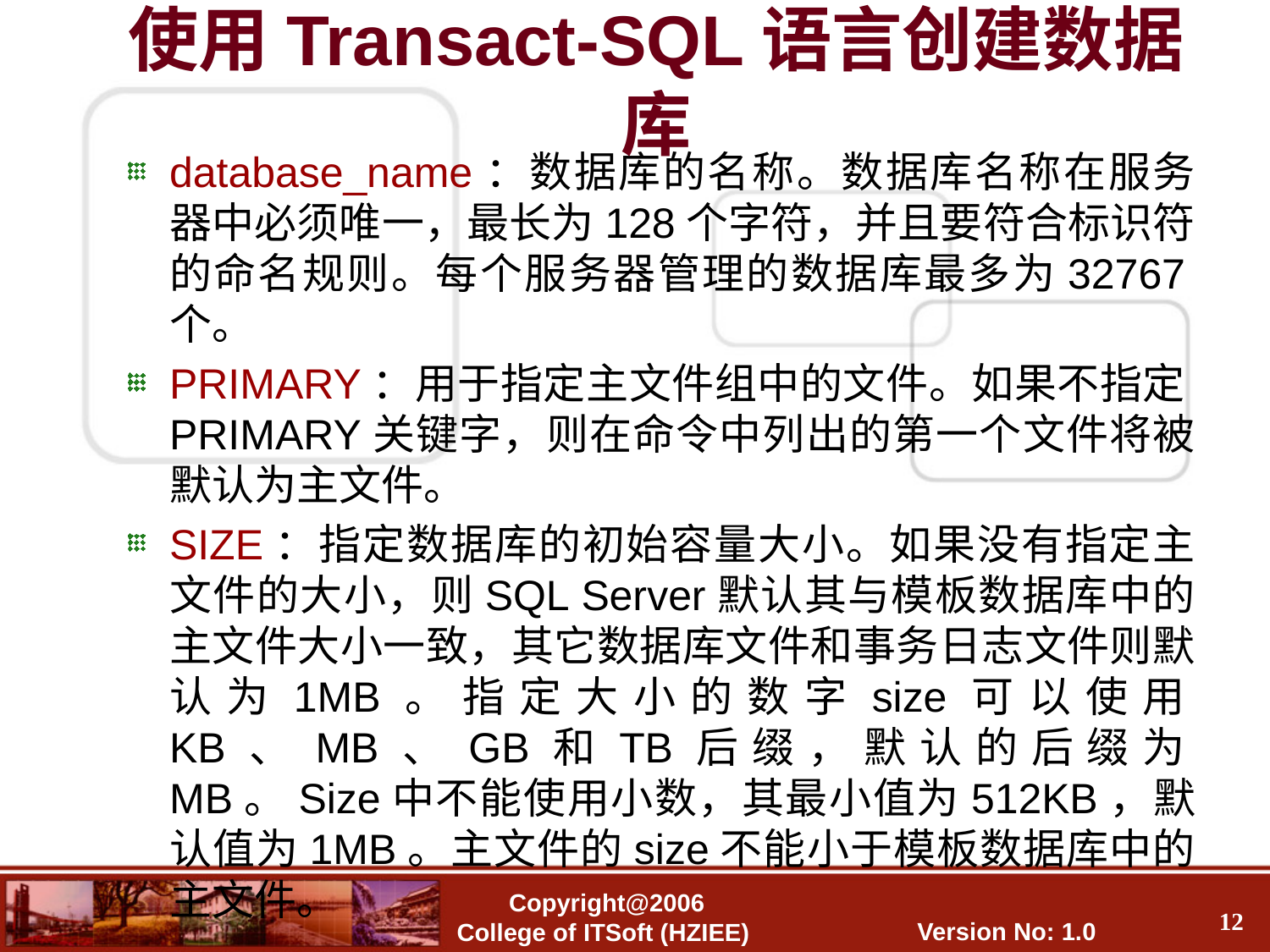

使用Transact-SQL语言创建数据库
database_name：数据库的名称。数据库名称在服务器中必须唯一，最长为128个字符，并且要符合标识符的命名规则。每个服务器管理的数据库最多为32767个。
PRIMARY：用于指定主文件组中的文件。如果不指定PRIMARY关键字，则在命令中列出的第一个文件将被默认为主文件。
SIZE：指定数据库的初始容量大小。如果没有指定主文件的大小，则SQL Server默认其与模板数据库中的主文件大小一致，其它数据库文件和事务日志文件则默认为1MB。指定大小的数字size可以使用KB、MB、GB和TB后缀，默认的后缀为MB。Size中不能使用小数，其最小值为512KB，默认值为1MB。主文件的size不能小于模板数据库中的主文件。